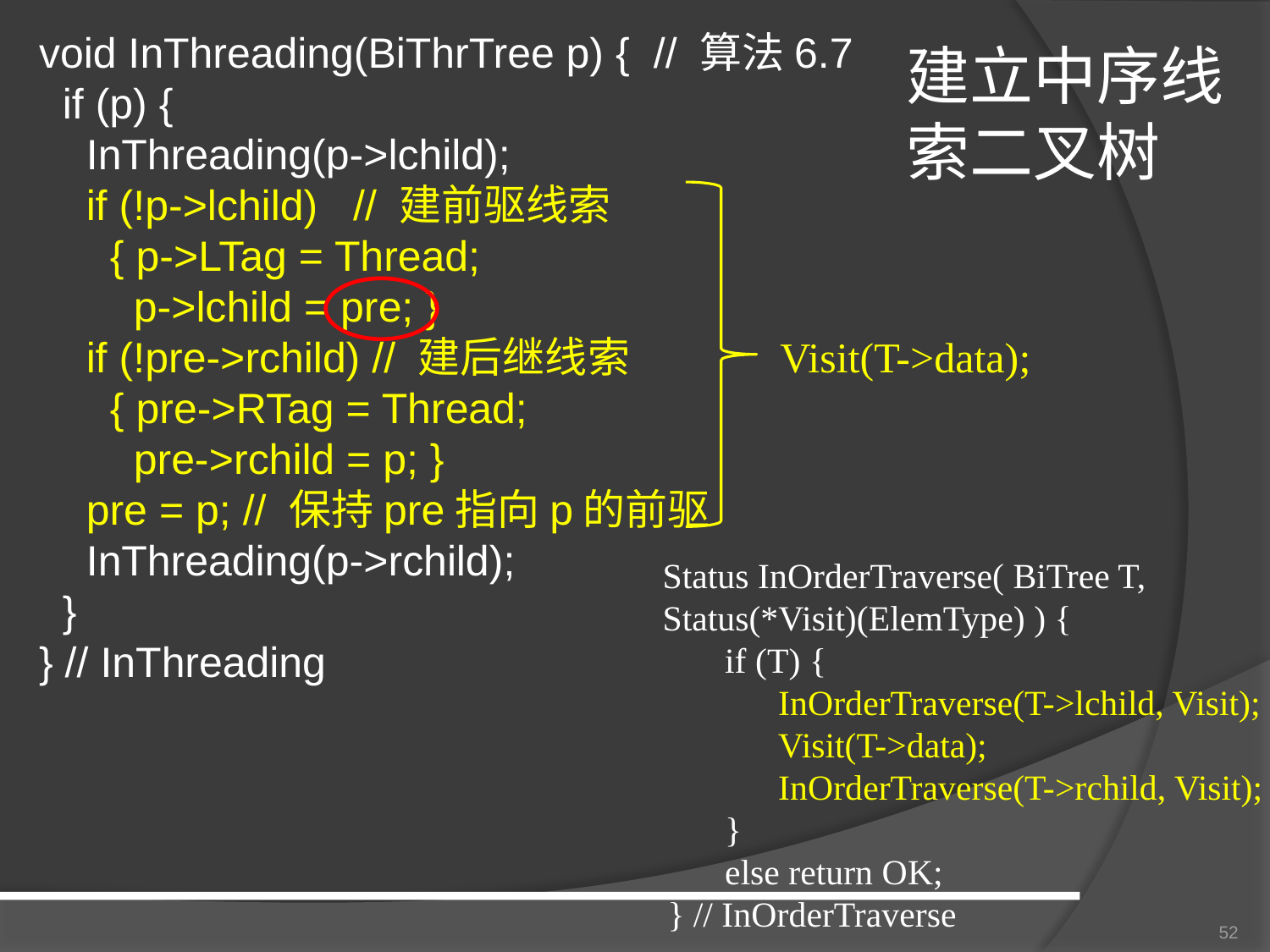

void InThreading(BiThrTree p) {  // 算法6.7
  if (p) {
    InThreading(p->lchild);
    if (!p->lchild)   // 建前驱线索
      { p->LTag = Thread;
        p->lchild = pre; }
    if (!pre->rchild) // 建后继线索
      { pre->RTag = Thread;
        pre->rchild = p; }
    pre = p; // 保持pre指向p的前驱
    InThreading(p->rchild);
  }
} // InThreading
建立中序线索二叉树

Visit(T->data);
Status InOrderTraverse( BiTree T,
Status(*Visit)(ElemType) ) {
if (T) {
      InOrderTraverse(T->lchild, Visit);
      Visit(T->data);
      InOrderTraverse(T->rchild, Visit);
}
else return OK;
} // InOrderTraverse
52